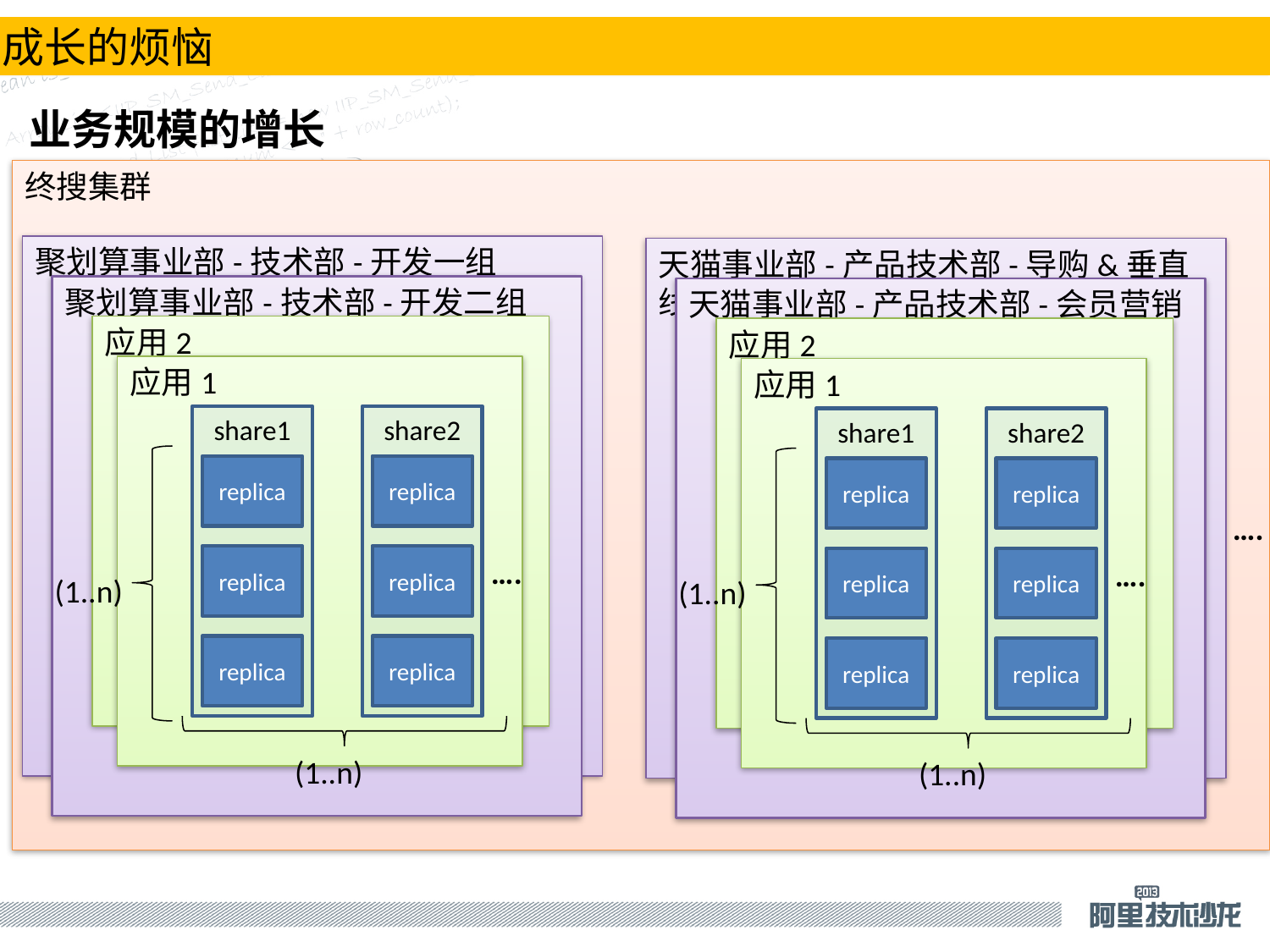

成长的烦恼
业务规模的增长
终搜集群
聚划算事业部-技术部-开发一组
天猫事业部-产品技术部-导购&垂直线
聚划算事业部-技术部-开发二组
天猫事业部-产品技术部-会员营销
应用2
应用2
应用1
应用1
share1
replica
replica
replica
share2
replica
replica
replica
share1
replica
replica
replica
share2
replica
replica
replica

….
….
….
(1..n)
(1..n)

(1..n)
(1..n)